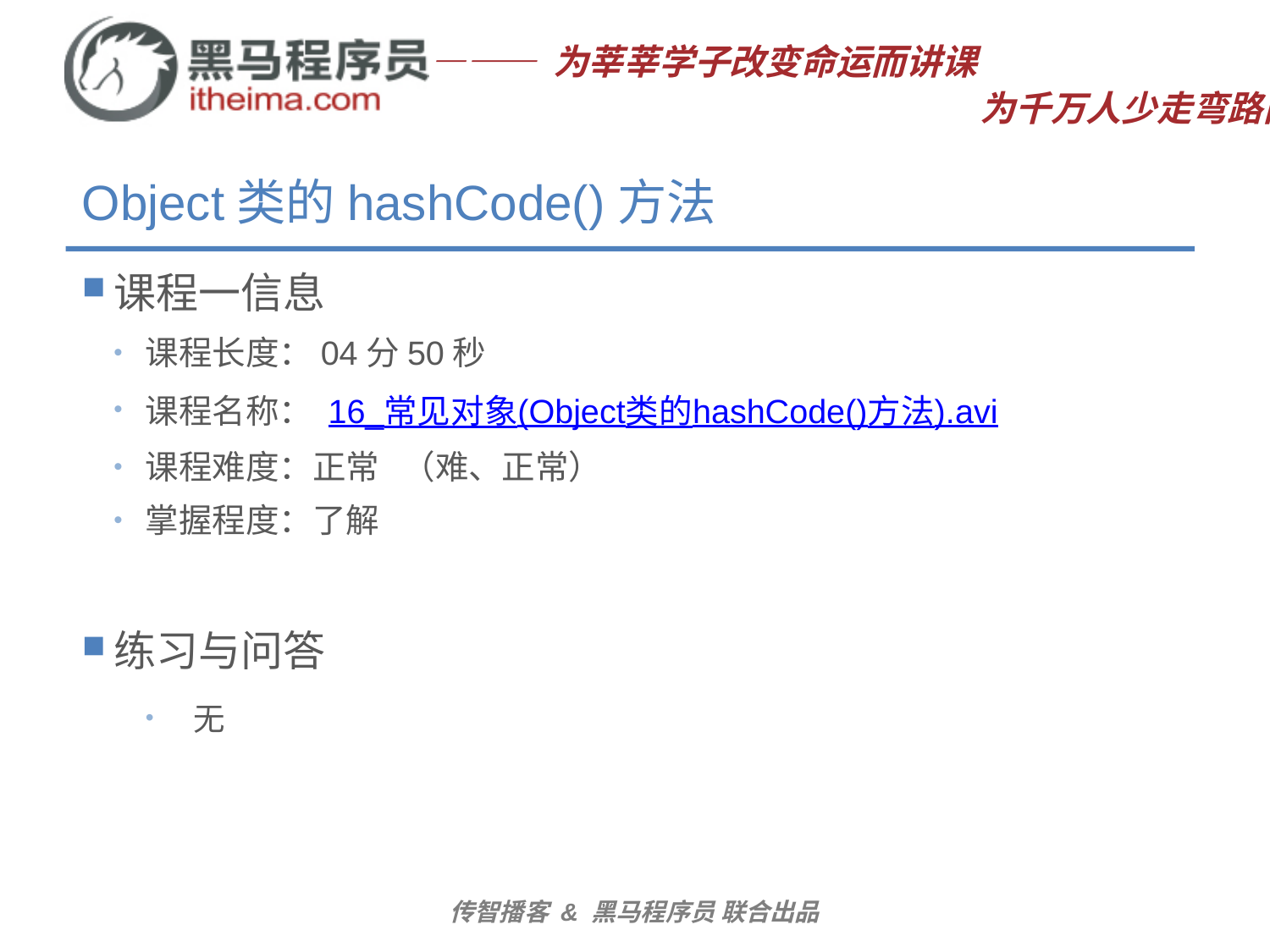

# Object类的hashCode()方法
课程一信息
课程长度：04分50秒
课程名称： 16_常见对象(Object类的hashCode()方法).avi
课程难度：正常   （难、正常）
掌握程度：了解

练习与问答
无